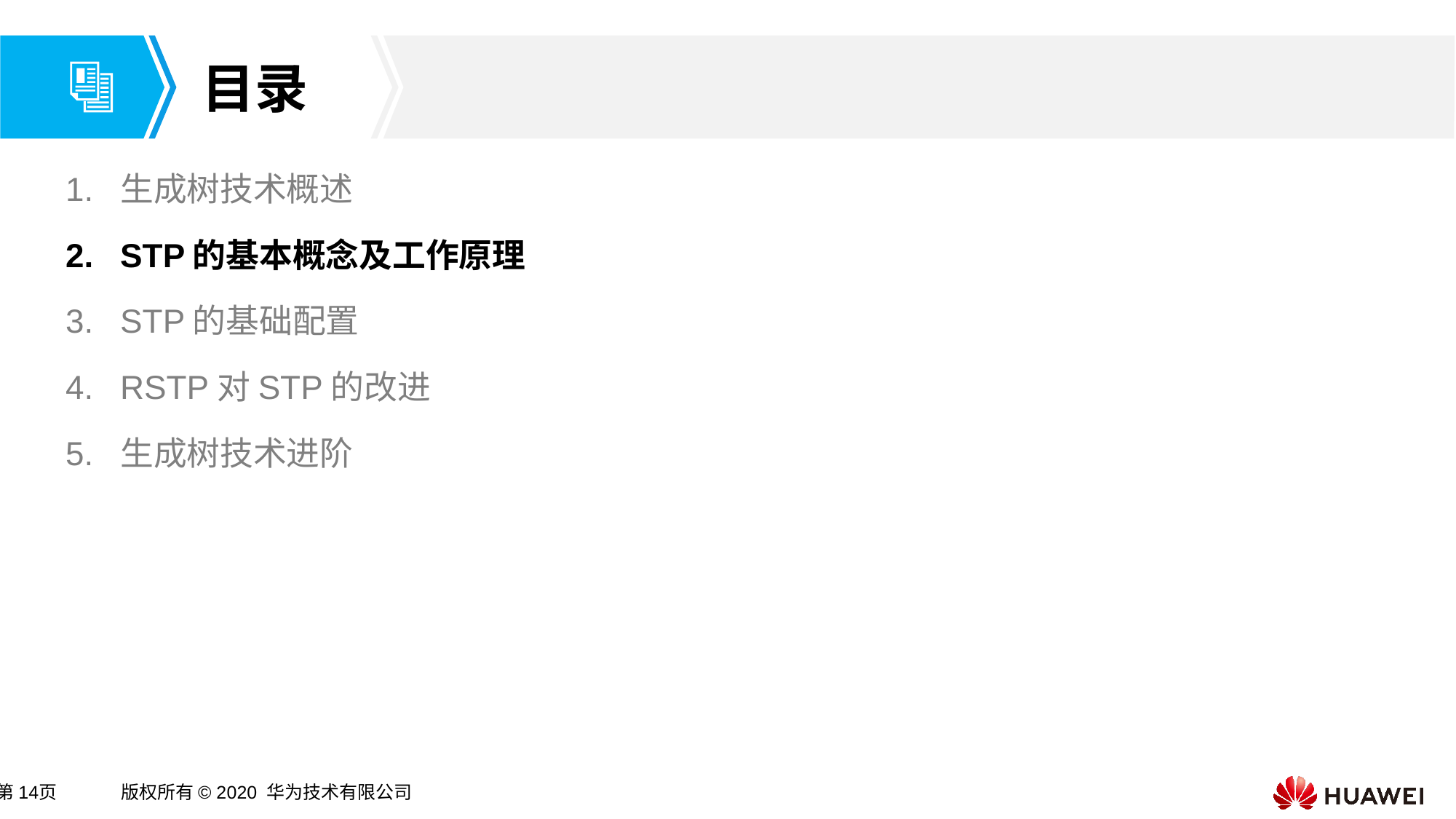

生成树技术概述
STP的基本概念及工作原理
STP的基础配置
RSTP对STP的改进
生成树技术进阶